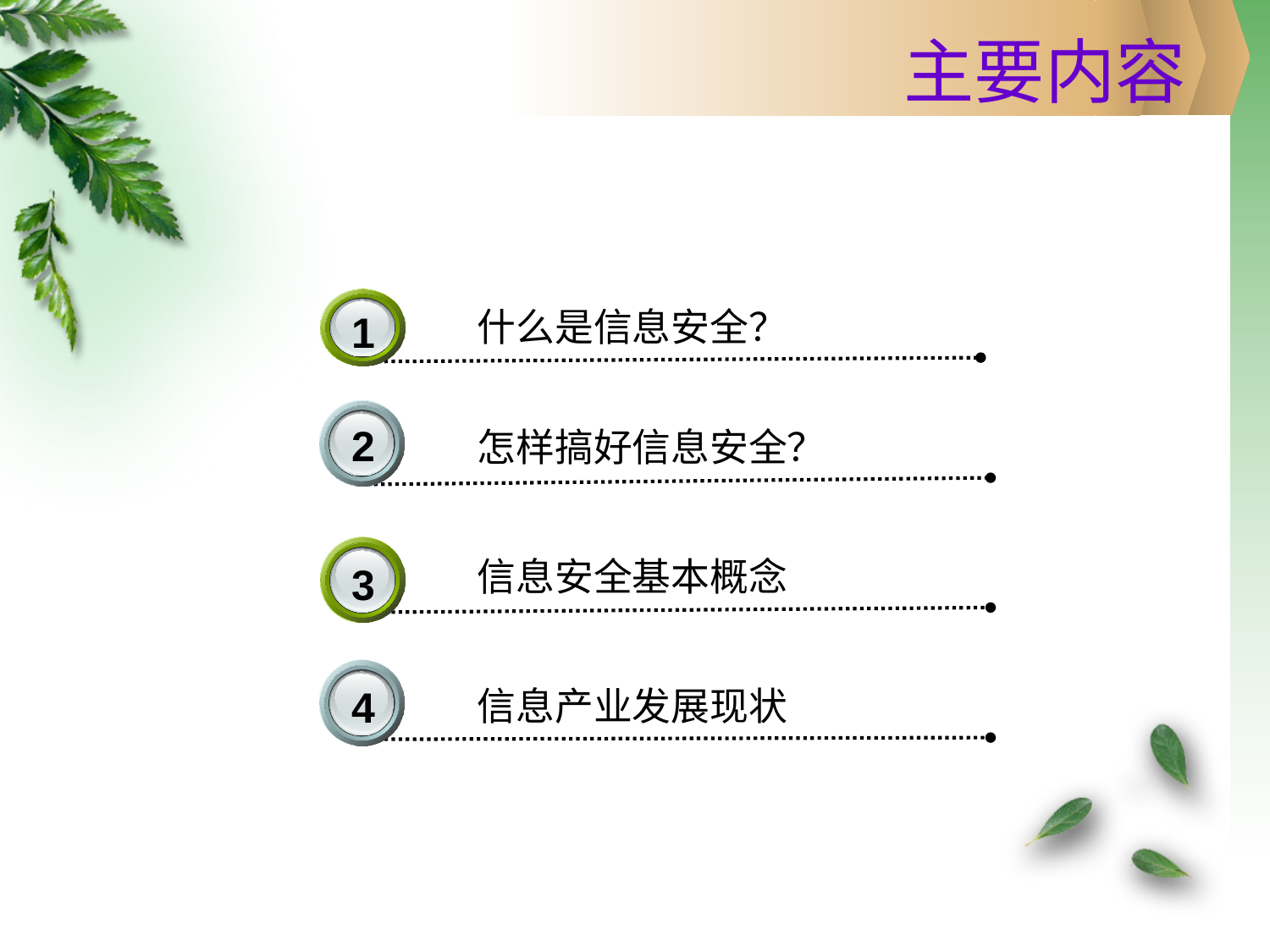

主要内容

1
什么是信息安全？

2
怎样搞好信息安全？

3
信息安全基本概念

4
信息产业发展现状

2